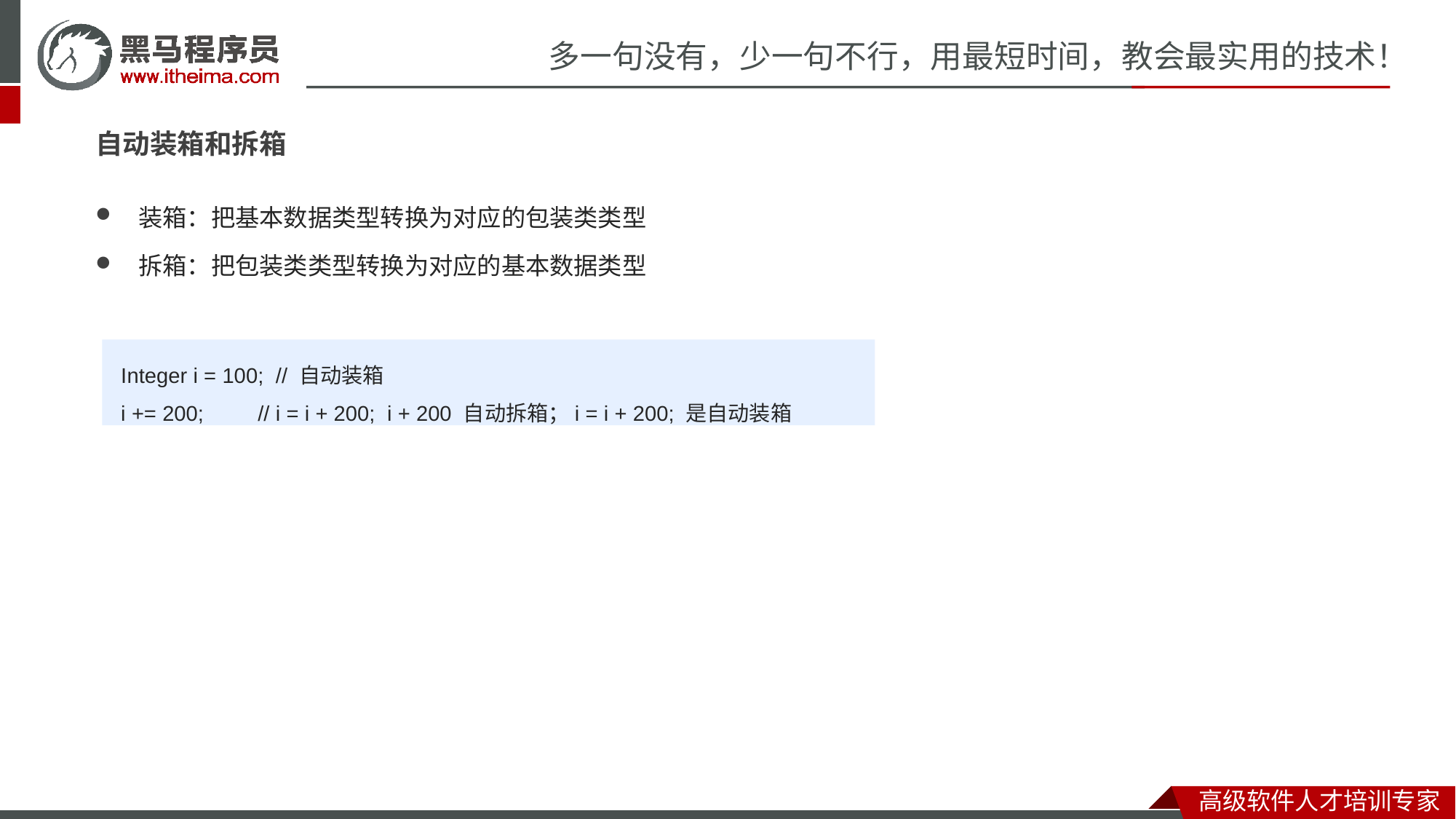

自动装箱和拆箱
装箱：把基本数据类型转换为对应的包装类类型
拆箱：把包装类类型转换为对应的基本数据类型

Integer i = 100;  // 自动装箱
i += 200;         // i = i + 200;  i + 200 自动拆箱；i = i + 200; 是自动装箱